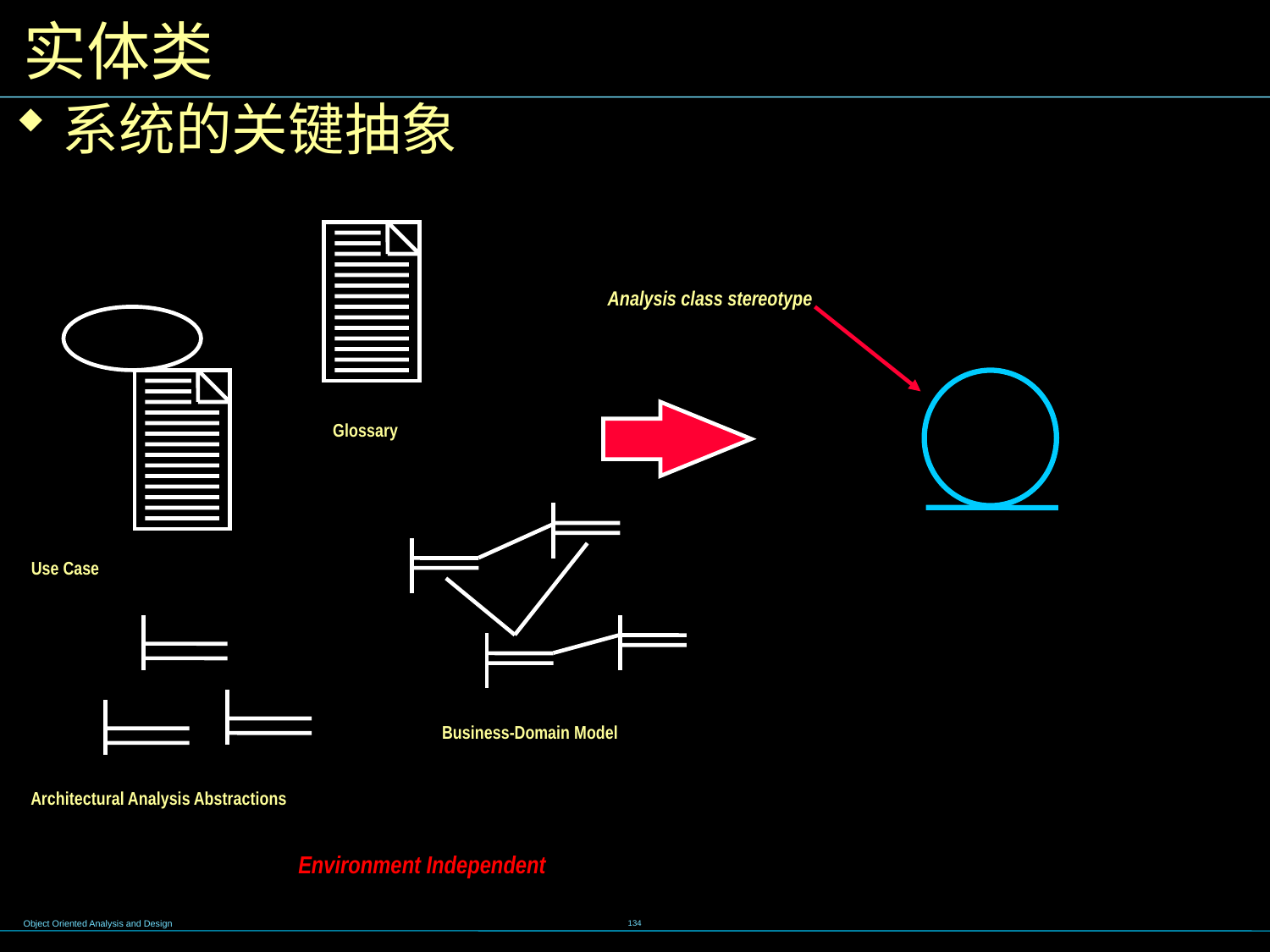

# 实体类
系统的关键抽象

Glossary
Analysis class stereotype

Business-Domain Model
Use Case

Architectural Analysis Abstractions
Environment Independent